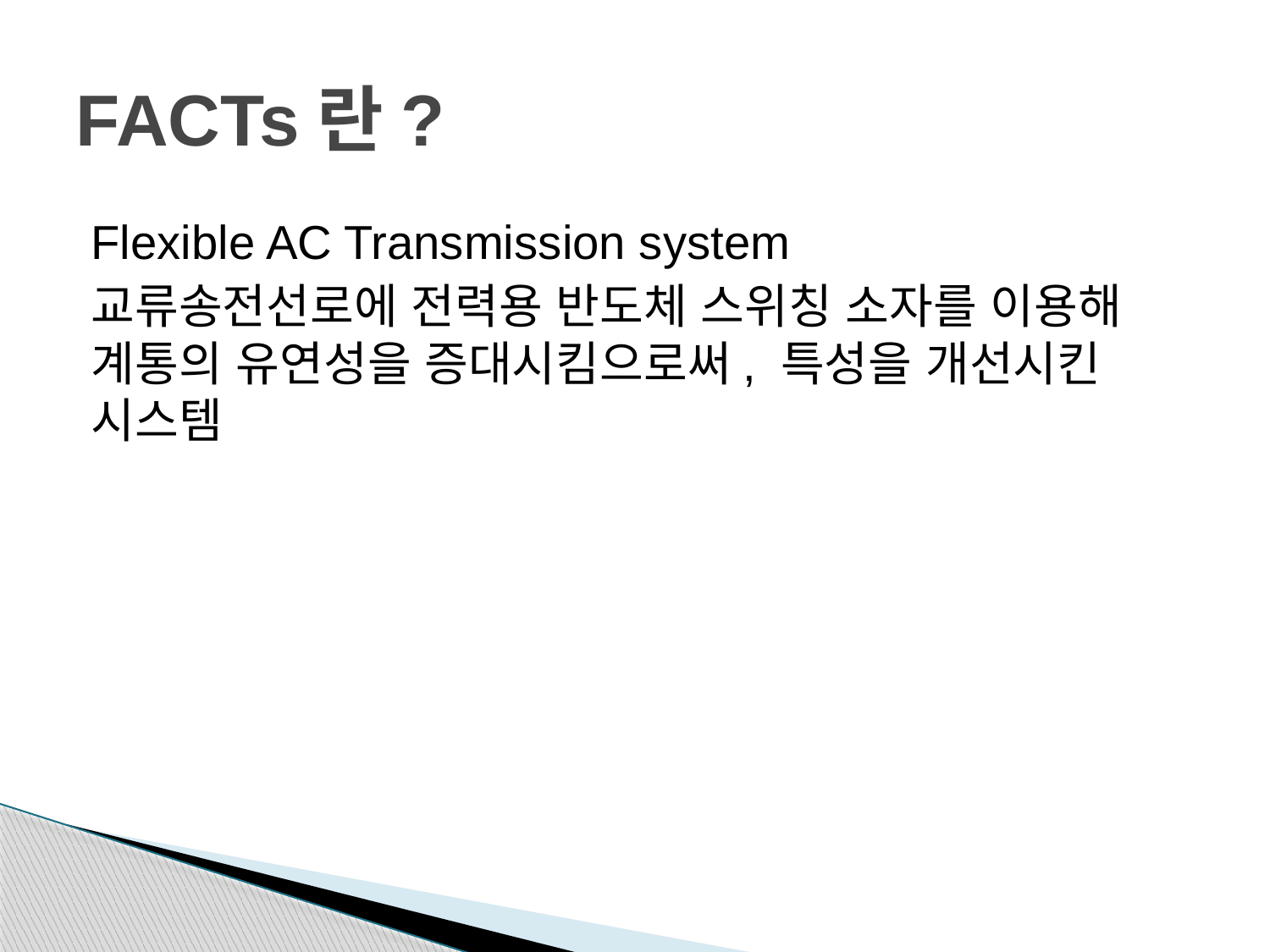

# FACTs란?
Flexible AC Transmission system
교류송전선로에 전력용 반도체 스위칭 소자를 이용해 계통의 유연성을 증대시킴으로써, 특성을 개선시킨 시스템